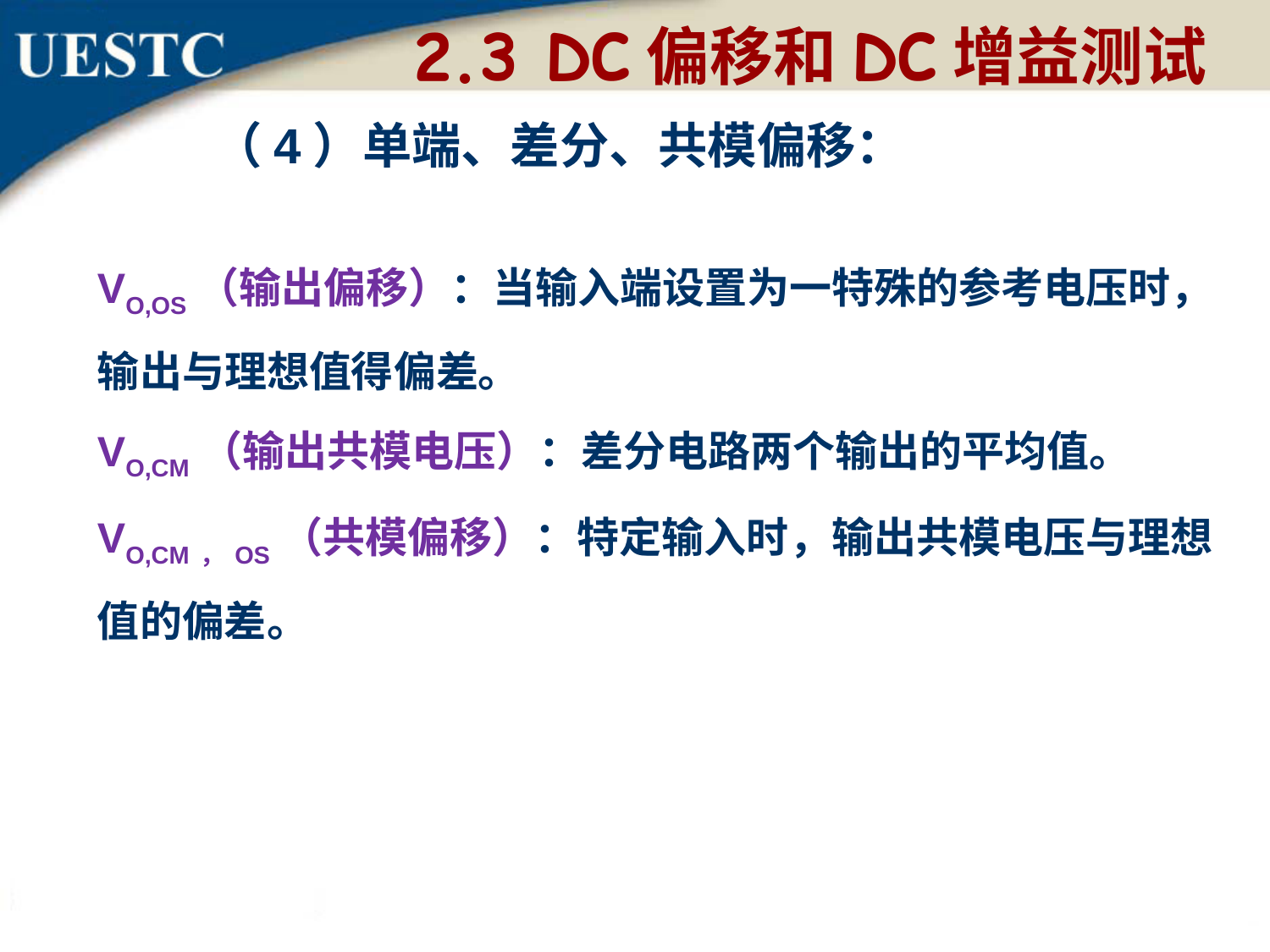

2.3 DC偏移和DC增益测试
（4）单端、差分、共模偏移：
VO,OS（输出偏移）：当输入端设置为一特殊的参考电压时，输出与理想值得偏差。
VO,CM（输出共模电压）：差分电路两个输出的平均值。
VO,CM，OS（共模偏移）：特定输入时，输出共模电压与理想值的偏差。